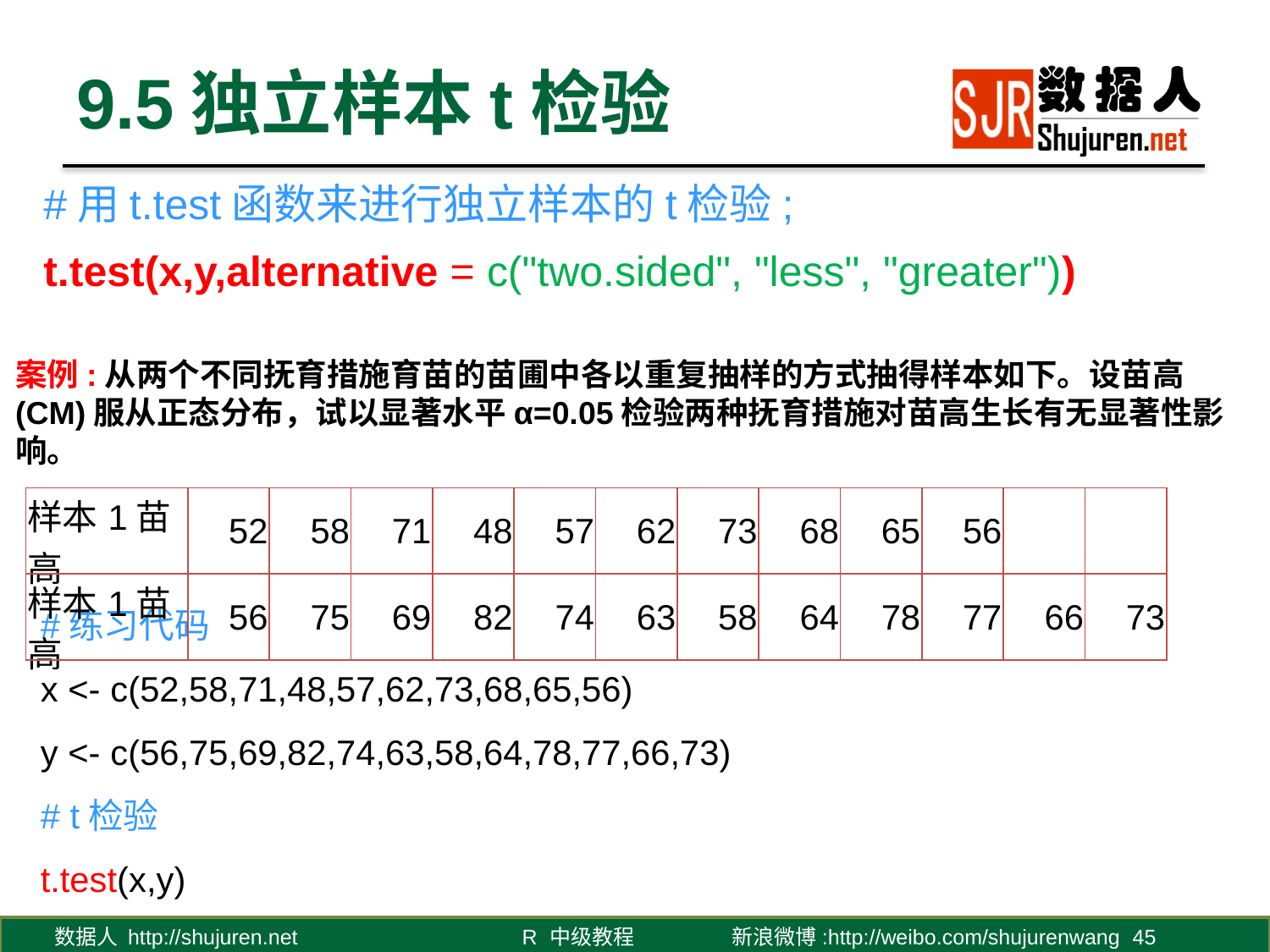

# 9.5独立样本t检验
#用t.test函数来进行独立样本的t检验;
t.test(x,y,alternative = c("two.sided", "less", "greater"))
案例:从两个不同抚育措施育苗的苗圃中各以重复抽样的方式抽得样本如下。设苗高(CM)服从正态分布，试以显著水平α=0.05检验两种抚育措施对苗高生长有无显著性影响。
| 样本1苗高 | 52 | 58 | 71 | 48 | 57 | 62 | 73 | 68 | 65 | 56 |  |  |
| --- | --- | --- | --- | --- | --- | --- | --- | --- | --- | --- | --- | --- |
| 样本1苗高 | 56 | 75 | 69 | 82 | 74 | 63 | 58 | 64 | 78 | 77 | 66 | 73 |
#练习代码
x <- c(52,58,71,48,57,62,73,68,65,56)
y <- c(56,75,69,82,74,63,58,64,78,77,66,73)
# t检验
t.test(x,y)